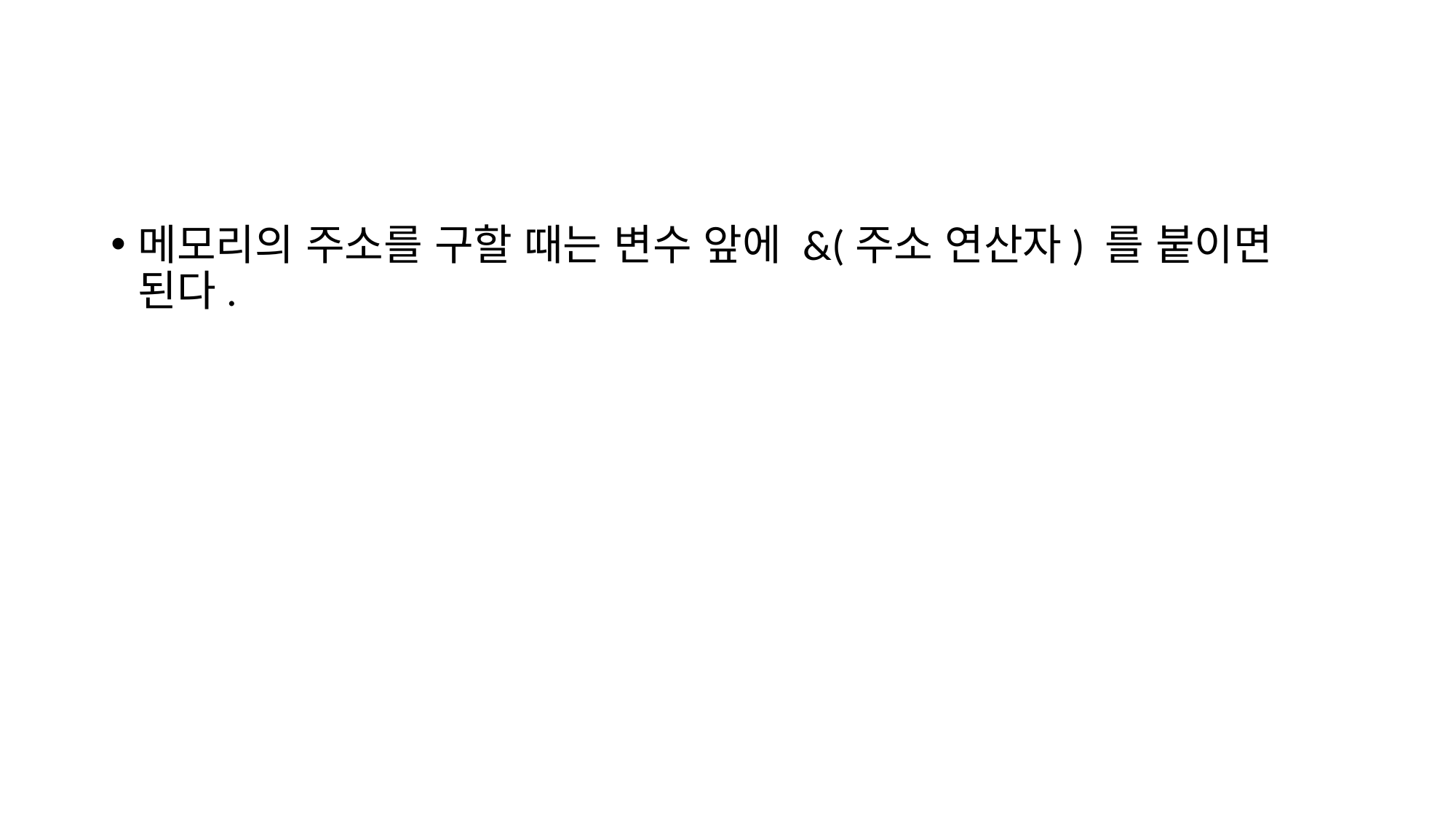

#
메모리의 주소를 구할 때는 변수 앞에 &(주소 연산자) 를 붙이면 된다.